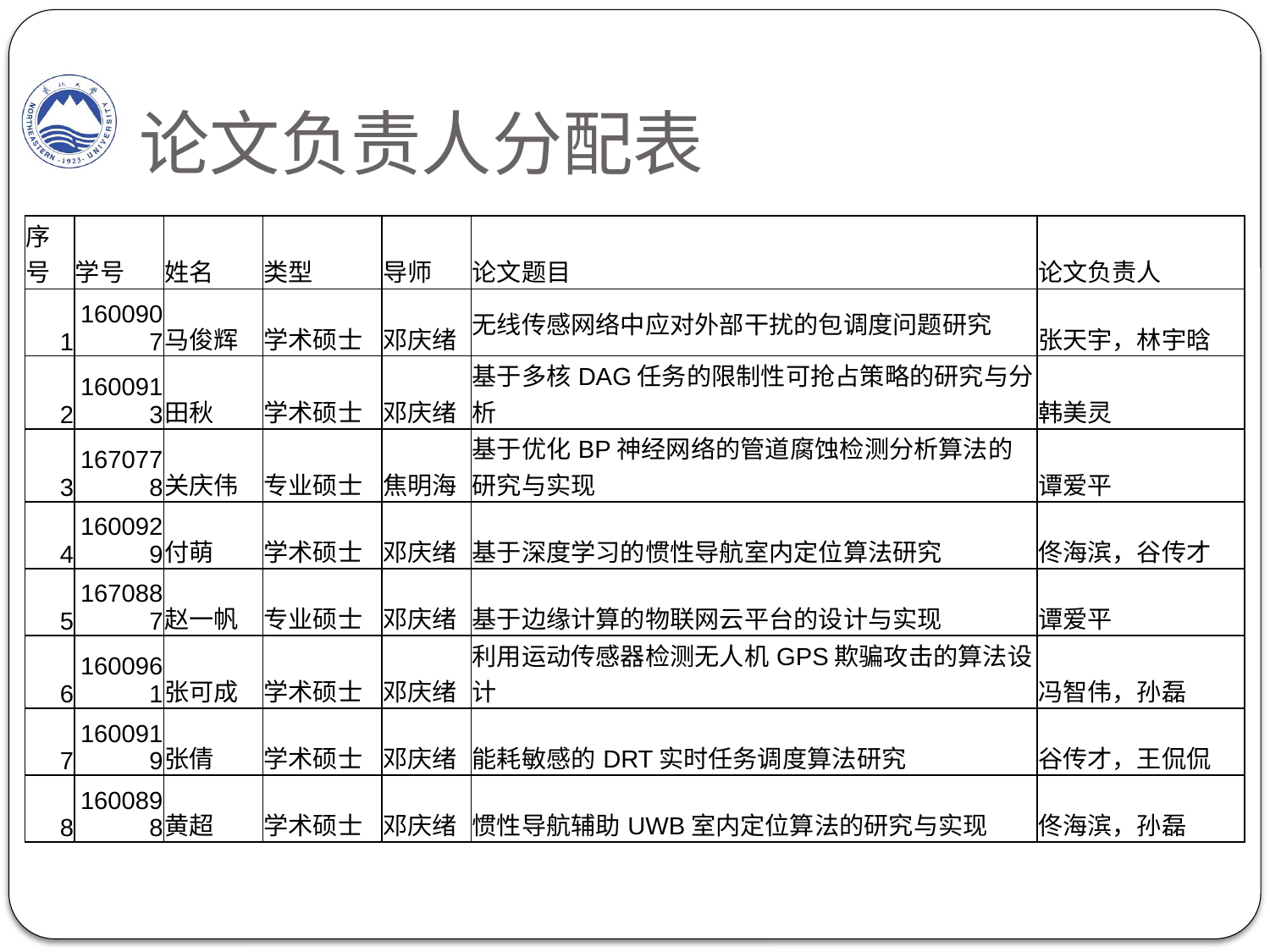

# 论文负责人分配表
| 序号 | 学号 | 姓名 | 类型 | 导师 | 论文题目 | 论文负责人 |
| --- | --- | --- | --- | --- | --- | --- |
| 1 | 1600907 | 马俊辉 | 学术硕士 | 邓庆绪 | 无线传感网络中应对外部干扰的包调度问题研究 | 张天宇，林宇晗 |
| 2 | 1600913 | 田秋 | 学术硕士 | 邓庆绪 | 基于多核DAG任务的限制性可抢占策略的研究与分析 | 韩美灵 |
| 3 | 1670778 | 关庆伟 | 专业硕士 | 焦明海 | 基于优化BP神经网络的管道腐蚀检测分析算法的研究与实现 | 谭爱平 |
| 4 | 1600929 | 付萌 | 学术硕士 | 邓庆绪 | 基于深度学习的惯性导航室内定位算法研究 | 佟海滨，谷传才 |
| 5 | 1670887 | 赵一帆 | 专业硕士 | 邓庆绪 | 基于边缘计算的物联网云平台的设计与实现 | 谭爱平 |
| 6 | 1600961 | 张可成 | 学术硕士 | 邓庆绪 | 利用运动传感器检测无人机GPS欺骗攻击的算法设计 | 冯智伟，孙磊 |
| 7 | 1600919 | 张倩 | 学术硕士 | 邓庆绪 | 能耗敏感的DRT实时任务调度算法研究 | 谷传才，王侃侃 |
| 8 | 1600898 | 黄超 | 学术硕士 | 邓庆绪 | 惯性导航辅助UWB室内定位算法的研究与实现 | 佟海滨，孙磊 |